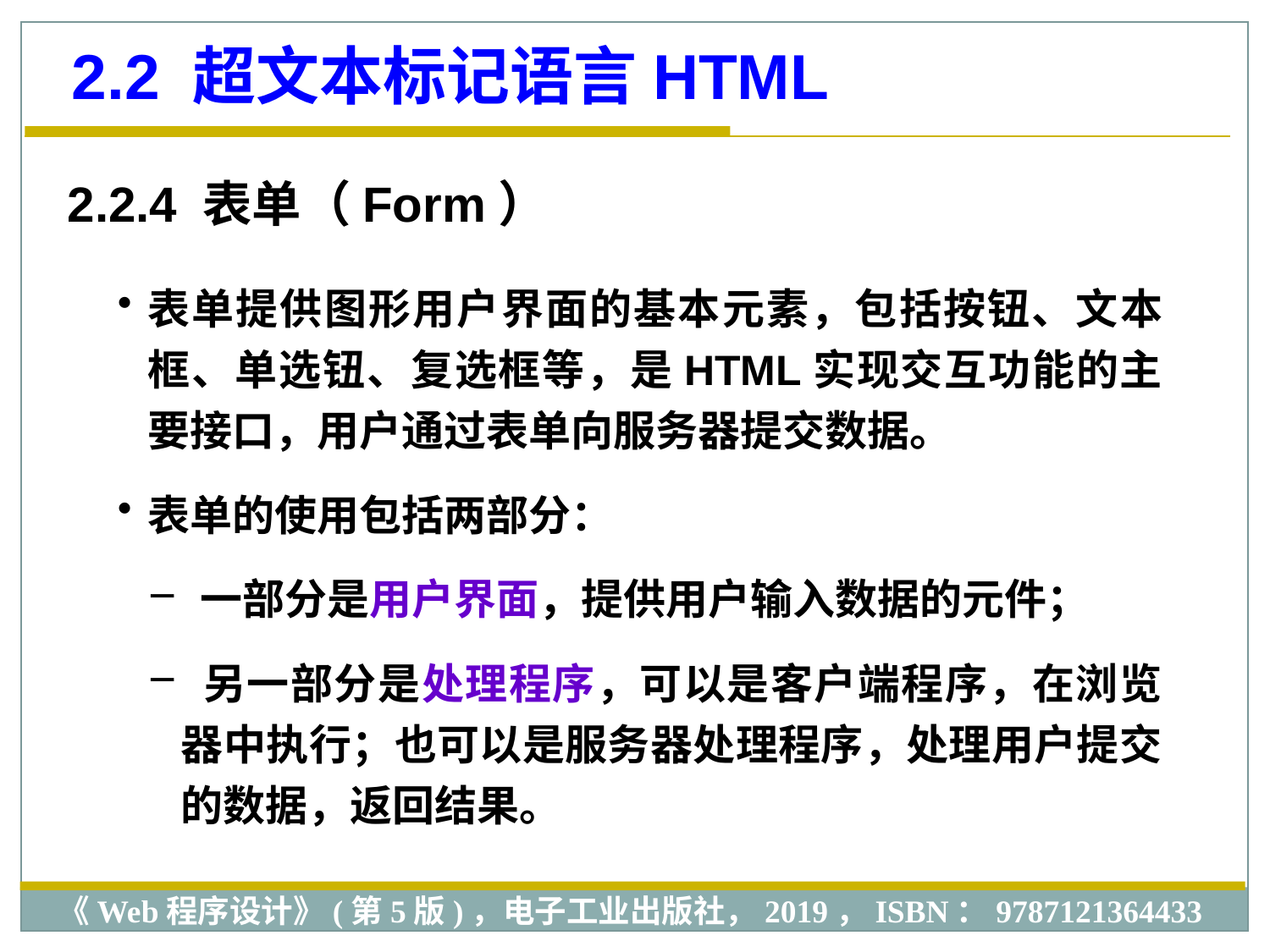

2.2 超文本标记语言HTML
2.2.4 表单（Form）
表单提供图形用户界面的基本元素，包括按钮、文本框、单选钮、复选框等，是HTML实现交互功能的主要接口，用户通过表单向服务器提交数据。
表单的使用包括两部分：
 一部分是用户界面，提供用户输入数据的元件；
 另一部分是处理程序，可以是客户端程序，在浏览器中执行；也可以是服务器处理程序，处理用户提交的数据，返回结果。